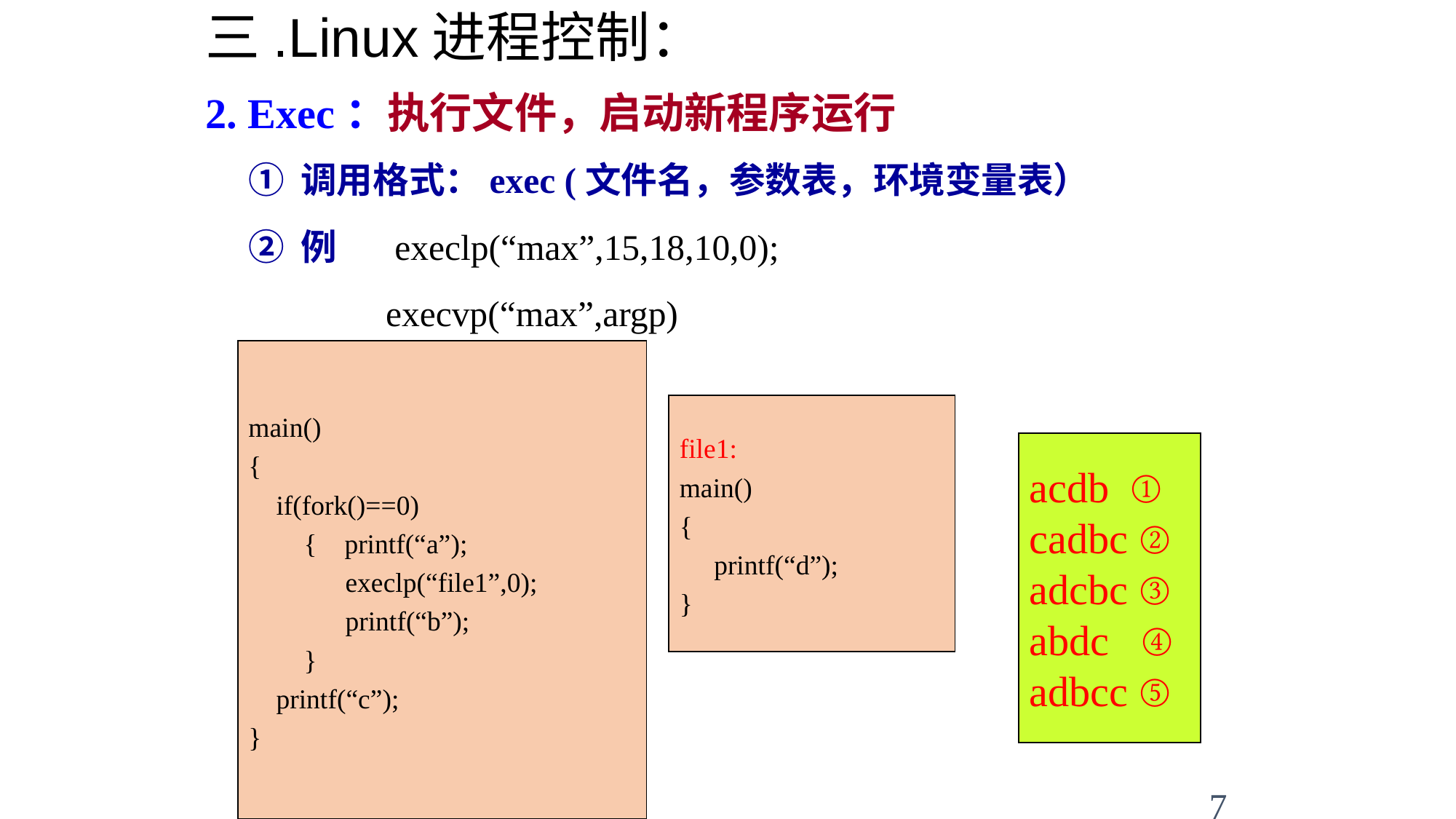

# 三.Linux进程控制：
2. Exec：执行文件，启动新程序运行
 ① 调用格式：exec (文件名，参数表，环境变量表）
 ② 例      execlp(“max”,15,18,10,0);
                execvp(“max”,argp)
main()
{
    if(fork()==0)
        {    printf(“a”);
              execlp(“file1”,0);
              printf(“b”);
        }
    printf(“c”);
}
file1:
main()
{
     printf(“d”);
}
acdb  ①
cadbc ②
adcbc ③
abdc   ④
adbcc ⑤
73